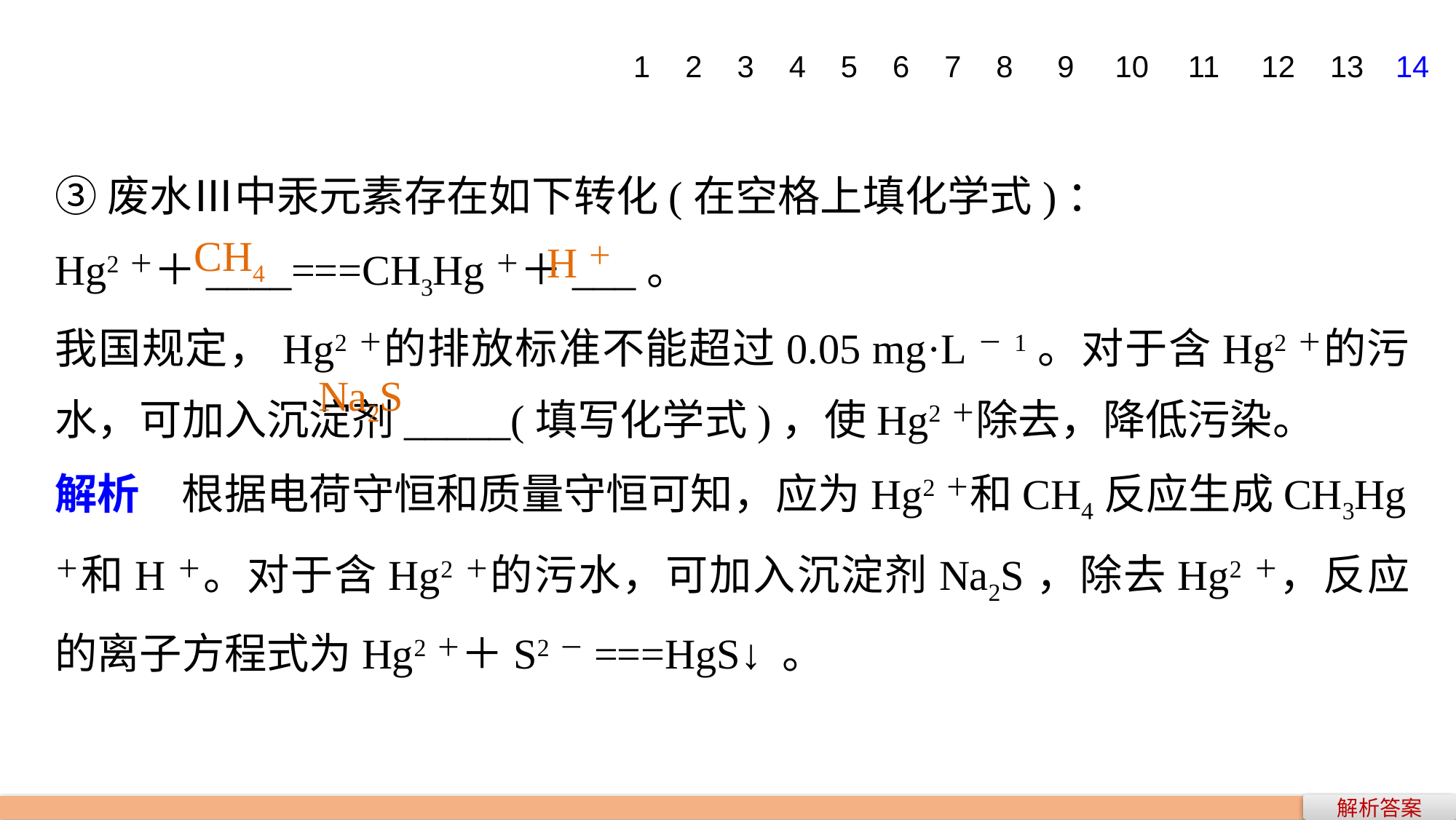

1
2
3
4
5
6
7
8
9
10
11
12
13
14
③废水Ⅲ中汞元素存在如下转化(在空格上填化学式)：
Hg2＋＋____===CH3Hg＋＋___。
我国规定，Hg2＋的排放标准不能超过0.05 mg·L－1。对于含Hg2＋的污水，可加入沉淀剂_____(填写化学式)，使Hg2＋除去，降低污染。
解析　根据电荷守恒和质量守恒可知，应为Hg2＋和CH4反应生成CH3Hg＋和H＋。对于含Hg2＋的污水，可加入沉淀剂Na2S，除去Hg2＋，反应的离子方程式为Hg2＋＋S2－===HgS↓ 。
CH4
H＋
Na2S
解析答案